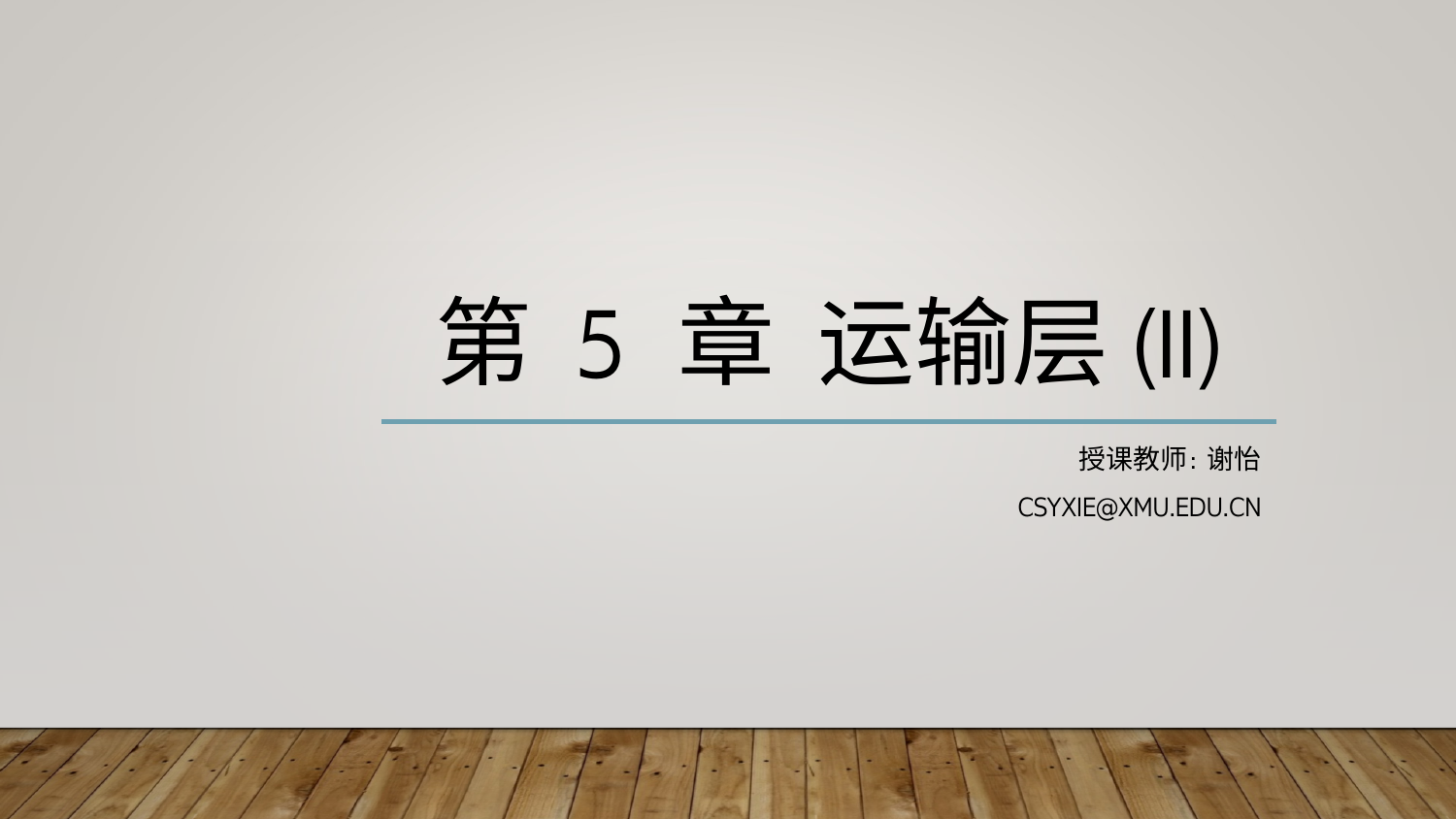

# 第 5 章  运输层(II)
授课教师: 谢怡
csyxie@xmu.edu.cn